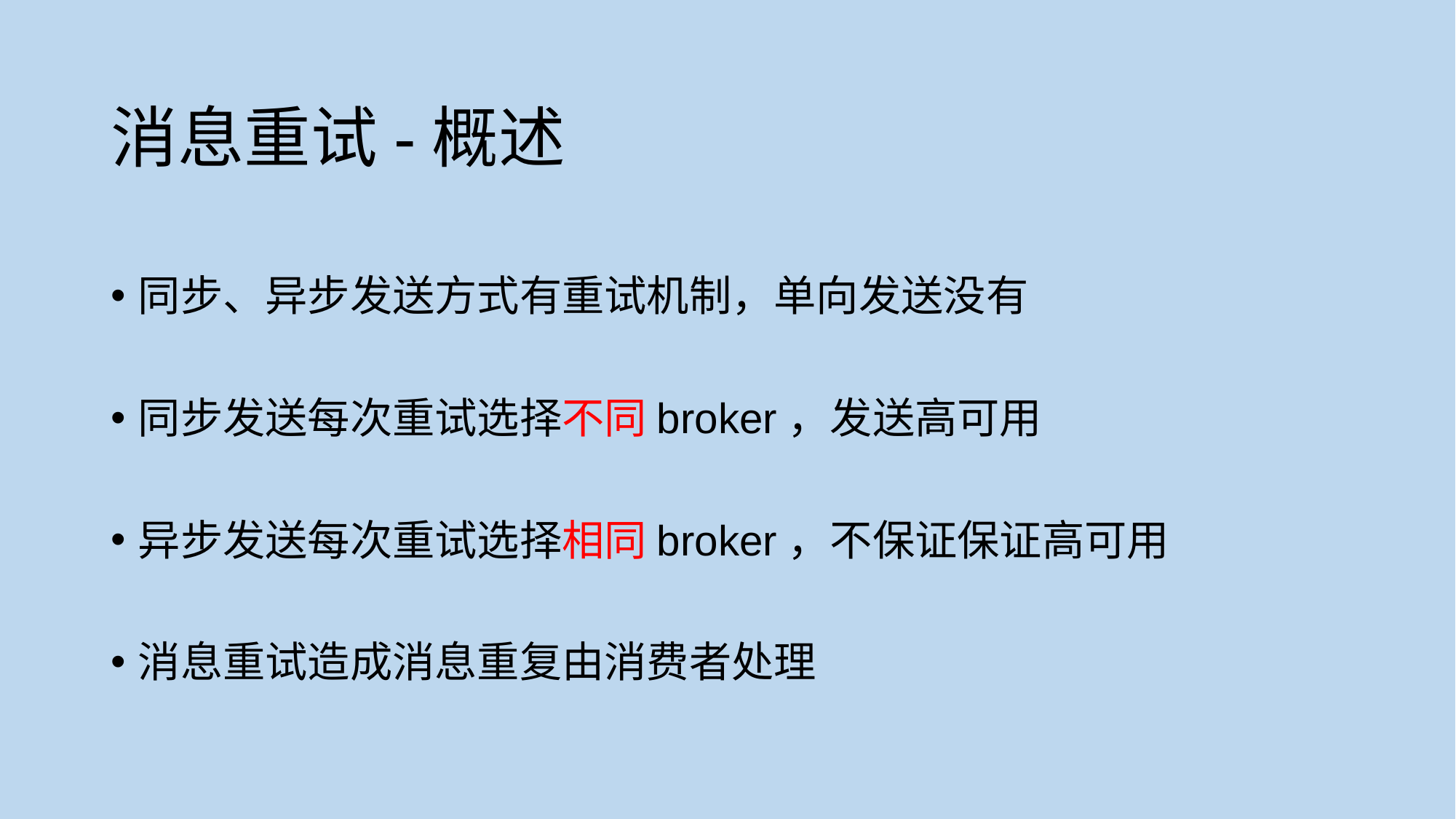

# 消息重试-概述

同步、异步发送方式有重试机制，单向发送没有

同步发送每次重试选择不同broker，发送高可用

异步发送每次重试选择相同broker，不保证保证高可用

消息重试造成消息重复由消费者处理